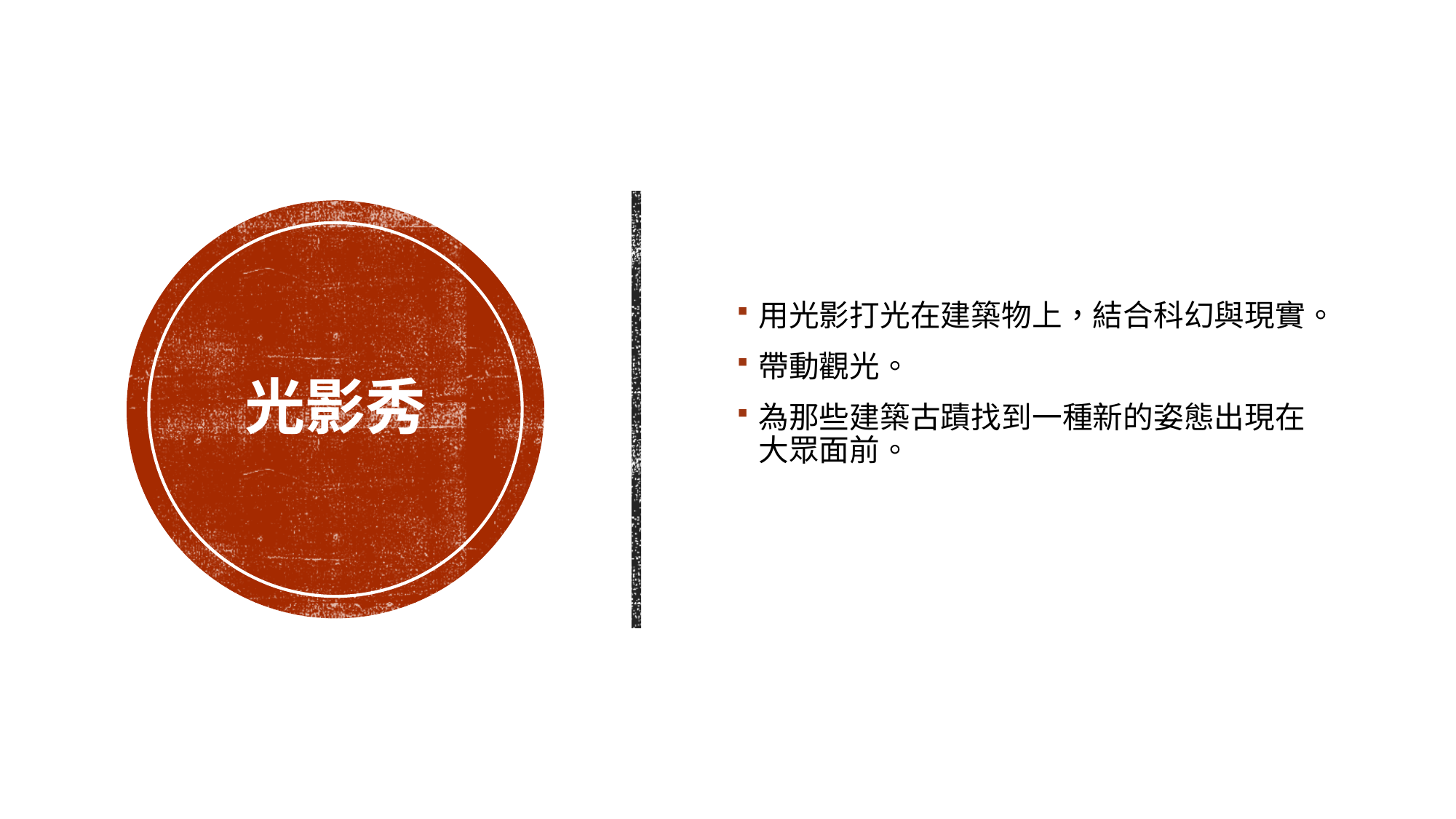

用光影打光在建築物上，結合科幻與現實。
帶動觀光。
為那些建築古蹟找到一種新的姿態出現在大眾面前。

# 光影秀